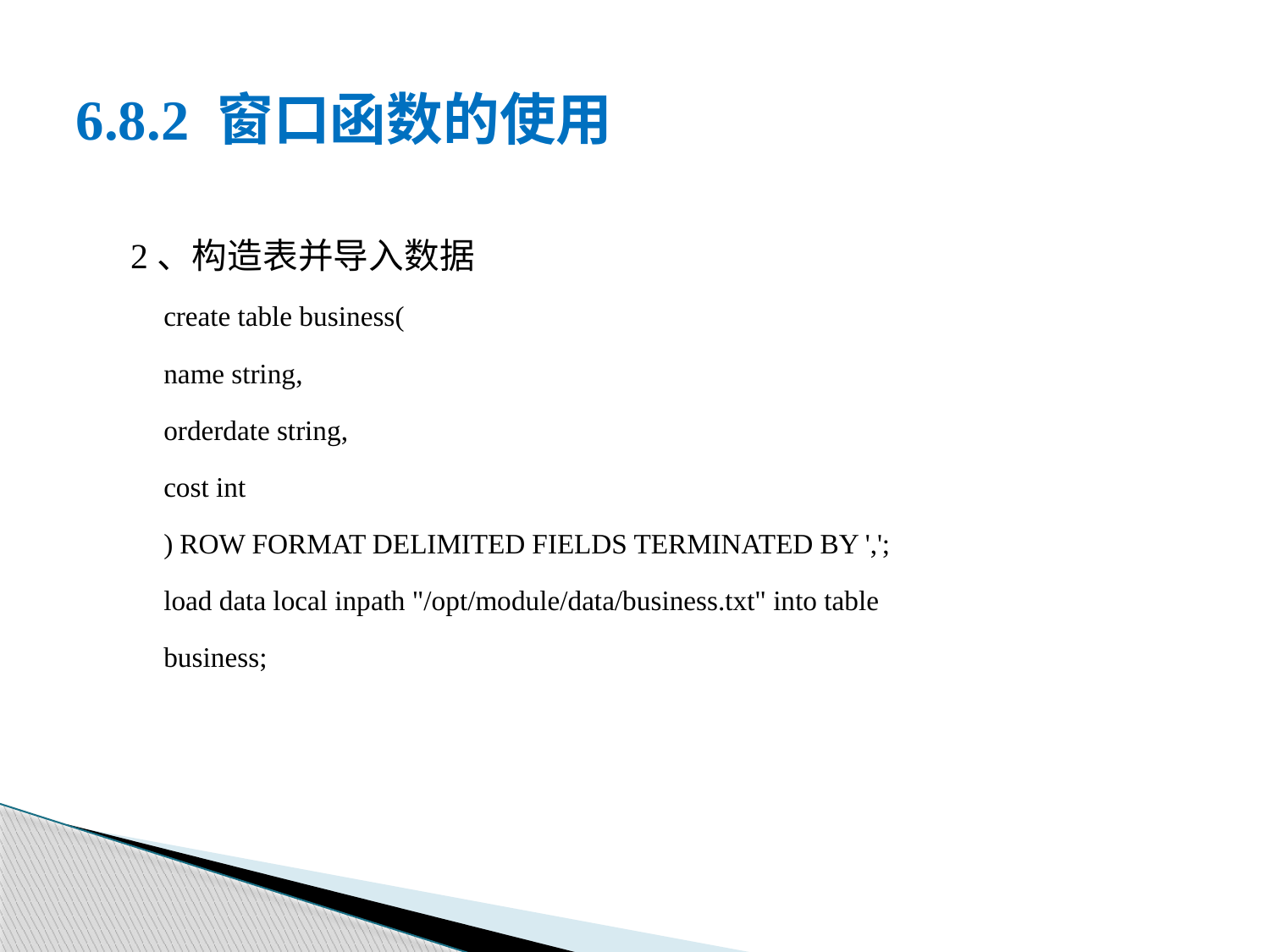

# 6.8.2 窗口函数的使用
2、构造表并导入数据
create table business(
name string,
orderdate string,
cost int
) ROW FORMAT DELIMITED FIELDS TERMINATED BY ',';
load data local inpath "/opt/module/data/business.txt" into table
business;